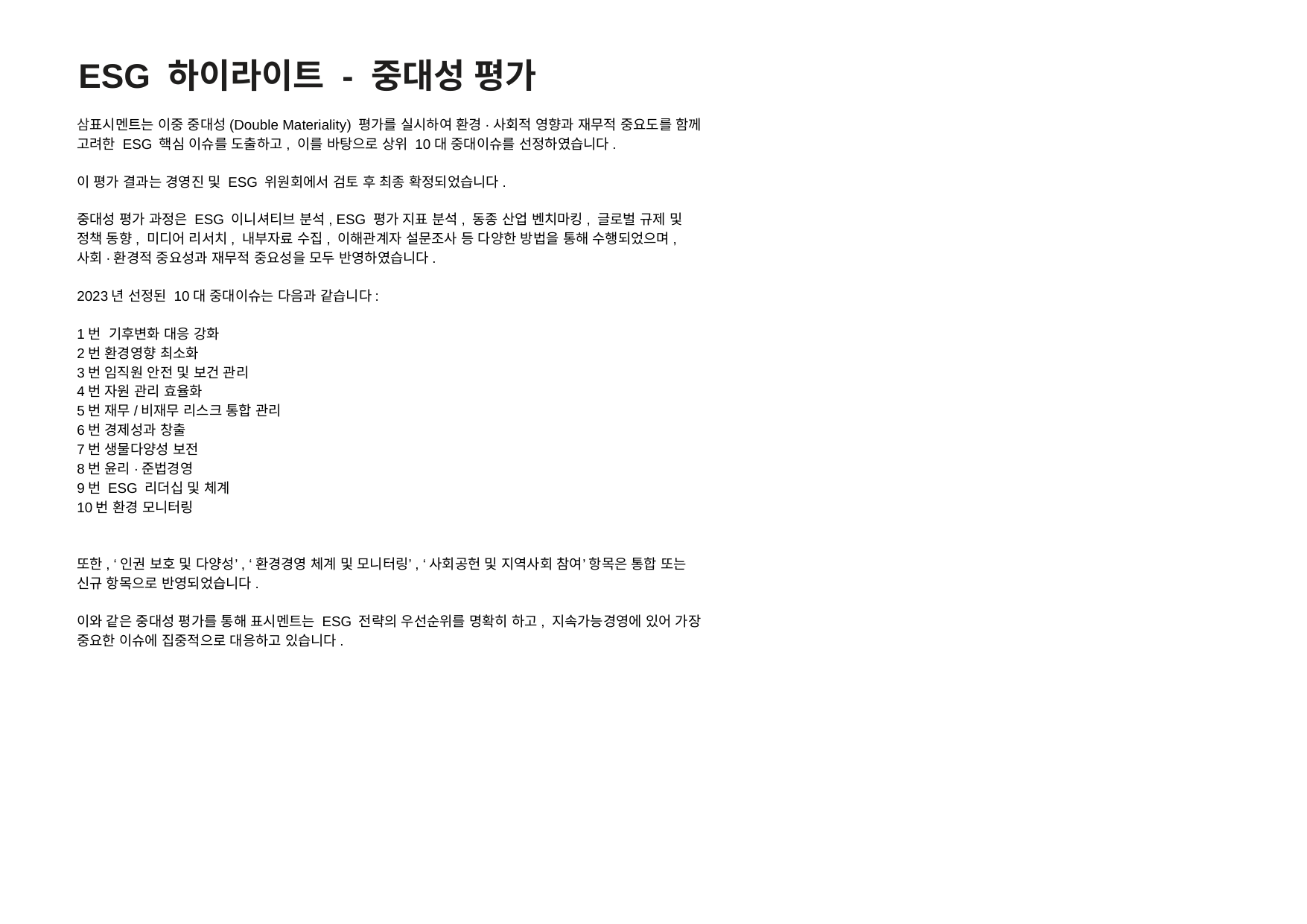

ESG 하이라이트 - 중대성 평가
삼표시멘트는 이중 중대성(Double Materiality) 평가를 실시하여 환경·사회적 영향과 재무적 중요도를 함께 고려한 ESG 핵심 이슈를 도출하고, 이를 바탕으로 상위 10대 중대이슈를 선정하였습니다.
이 평가 결과는 경영진 및 ESG 위원회에서 검토 후 최종 확정되었습니다.
중대성 평가 과정은 ESG 이니셔티브 분석, ESG 평가 지표 분석, 동종 산업 벤치마킹, 글로벌 규제 및 정책 동향, 미디어 리서치, 내부자료 수집, 이해관계자 설문조사 등 다양한 방법을 통해 수행되었으며, 사회·환경적 중요성과 재무적 중요성을 모두 반영하였습니다.
2023년 선정된 10대 중대이슈는 다음과 같습니다:
1번  기후변화 대응 강화
2번 환경영향 최소화
3번 임직원 안전 및 보건 관리
4번 자원 관리 효율화
5번 재무/비재무 리스크 통합 관리
6번 경제성과 창출
7번 생물다양성 보전
8번 윤리·준법경영
9번 ESG 리더십 및 체계
10번 환경 모니터링
또한, ‘인권 보호 및 다양성’, ‘환경경영 체계 및 모니터링’, ‘사회공헌 및 지역사회 참여’ 항목은 통합 또는 신규 항목으로 반영되었습니다.
이와 같은 중대성 평가를 통해 표시멘트는 ESG 전략의 우선순위를 명확히 하고, 지속가능경영에 있어 가장 중요한 이슈에 집중적으로 대응하고 있습니다.